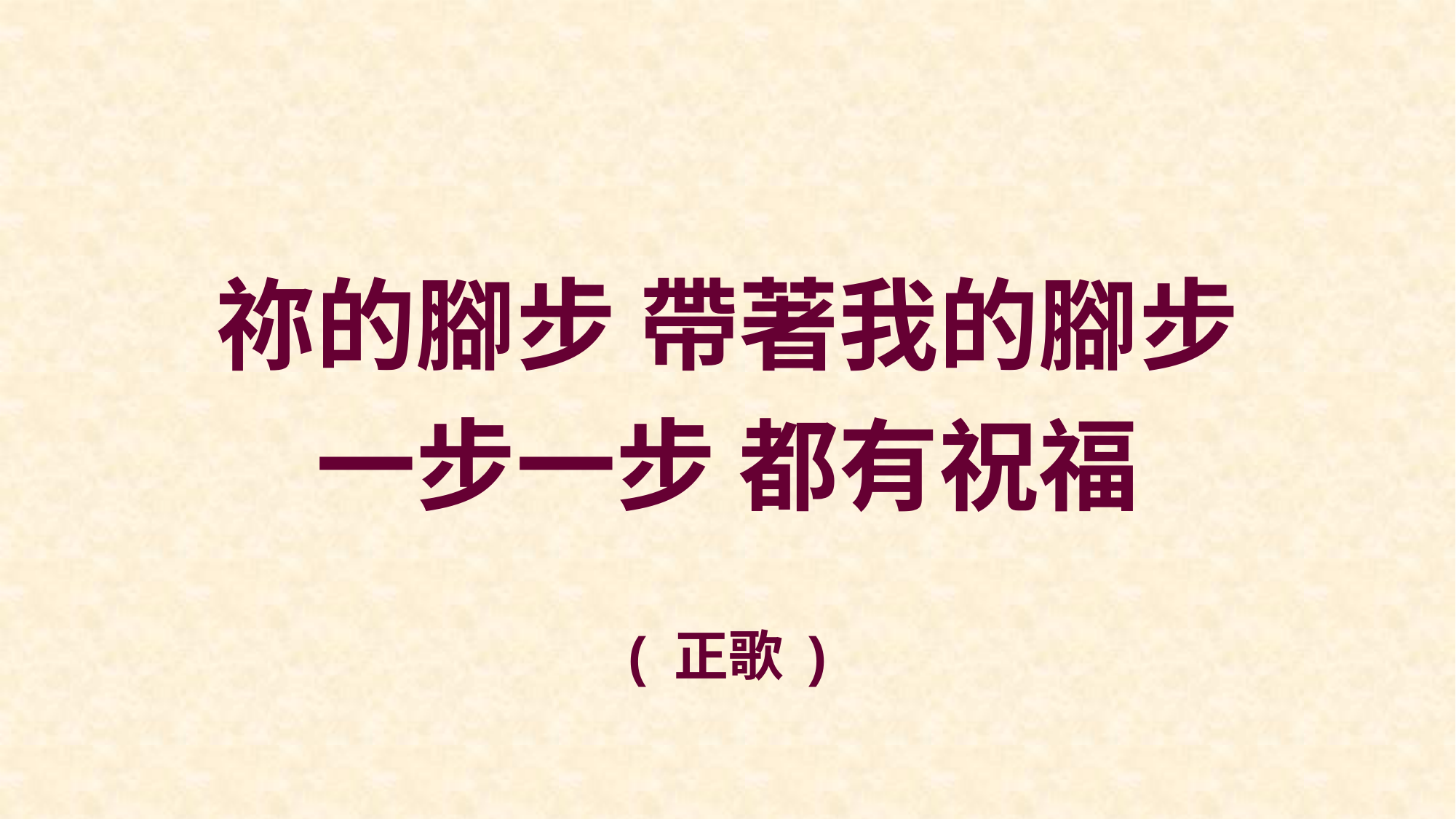

祢的腳步 帶著我的腳步
一步一步 都有祝福
( 正歌 )